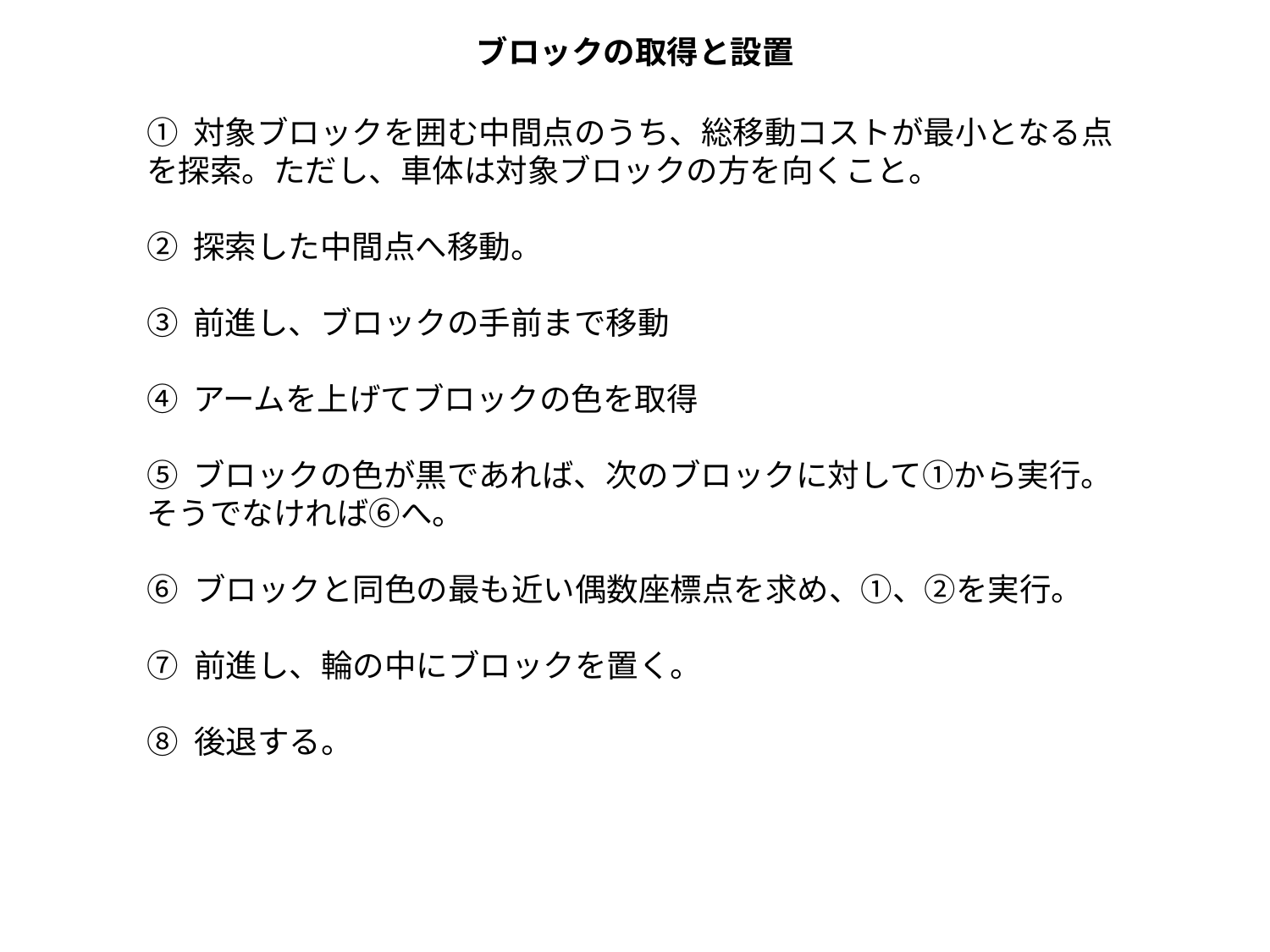

ブロックの取得と設置
① 対象ブロックを囲む中間点のうち、総移動コストが最小となる点を探索。ただし、車体は対象ブロックの方を向くこと。

② 探索した中間点へ移動。

③ 前進し、ブロックの手前まで移動

④ アームを上げてブロックの色を取得

⑤ ブロックの色が黒であれば、次のブロックに対して①から実行。そうでなければ⑥へ。

ブロックと同色の最も近い偶数座標点を求め、①、②を実行。

前進し、輪の中にブロックを置く。

後退する。